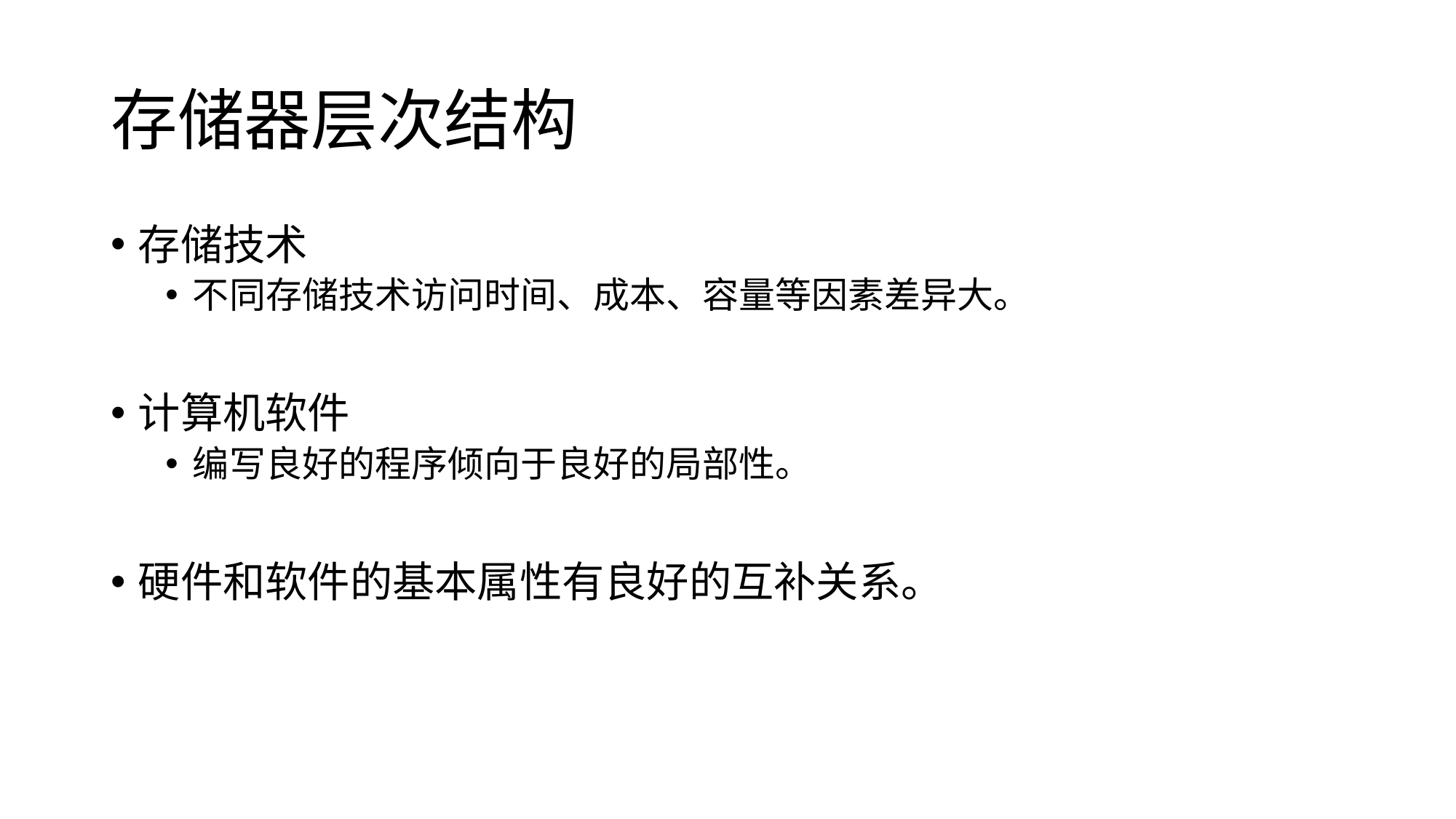

# 存储器层次结构
存储技术
不同存储技术访问时间、成本、容量等因素差异大。

计算机软件
编写良好的程序倾向于良好的局部性。

硬件和软件的基本属性有良好的互补关系。